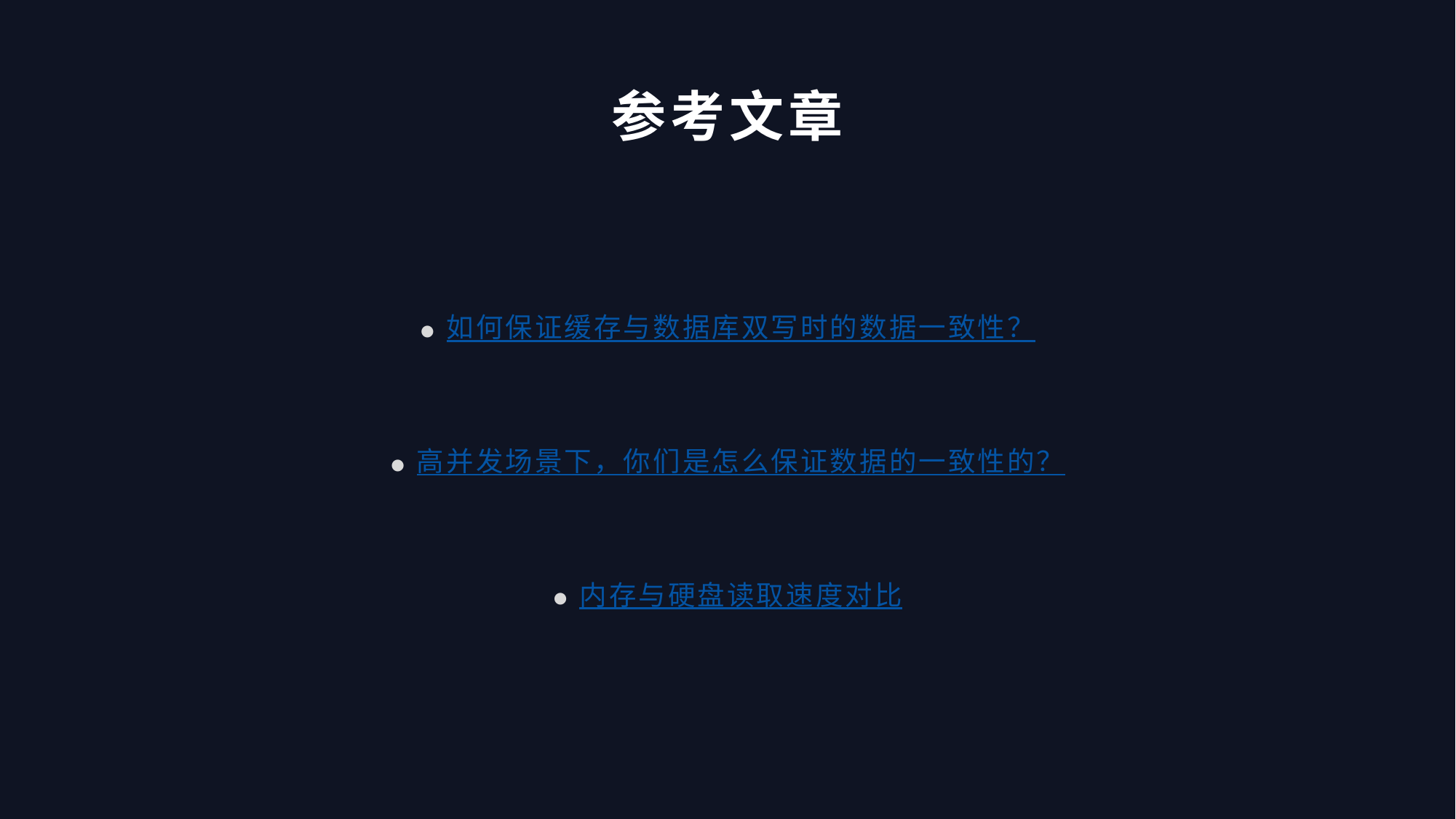

# 参考文章

如何保证缓存与数据库双写时的数据一致性？
高并发场景下，你们是怎么保证数据的一致性的？
内存与硬盘读取速度对比